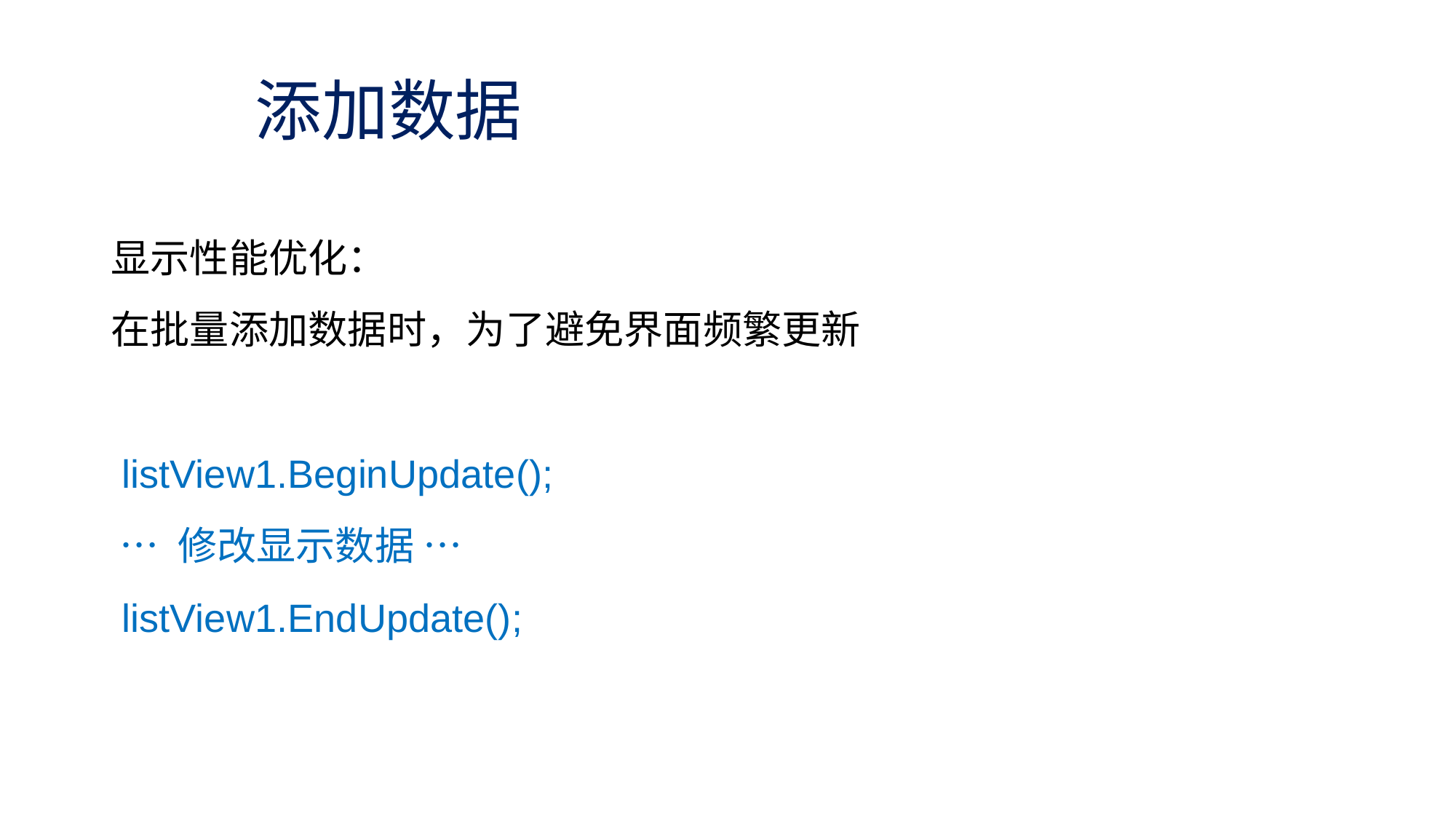

# 添加数据
显示性能优化：
在批量添加数据时，为了避免界面频繁更新

 listView1.BeginUpdate();
 … 修改显示数据 …
 listView1.EndUpdate();